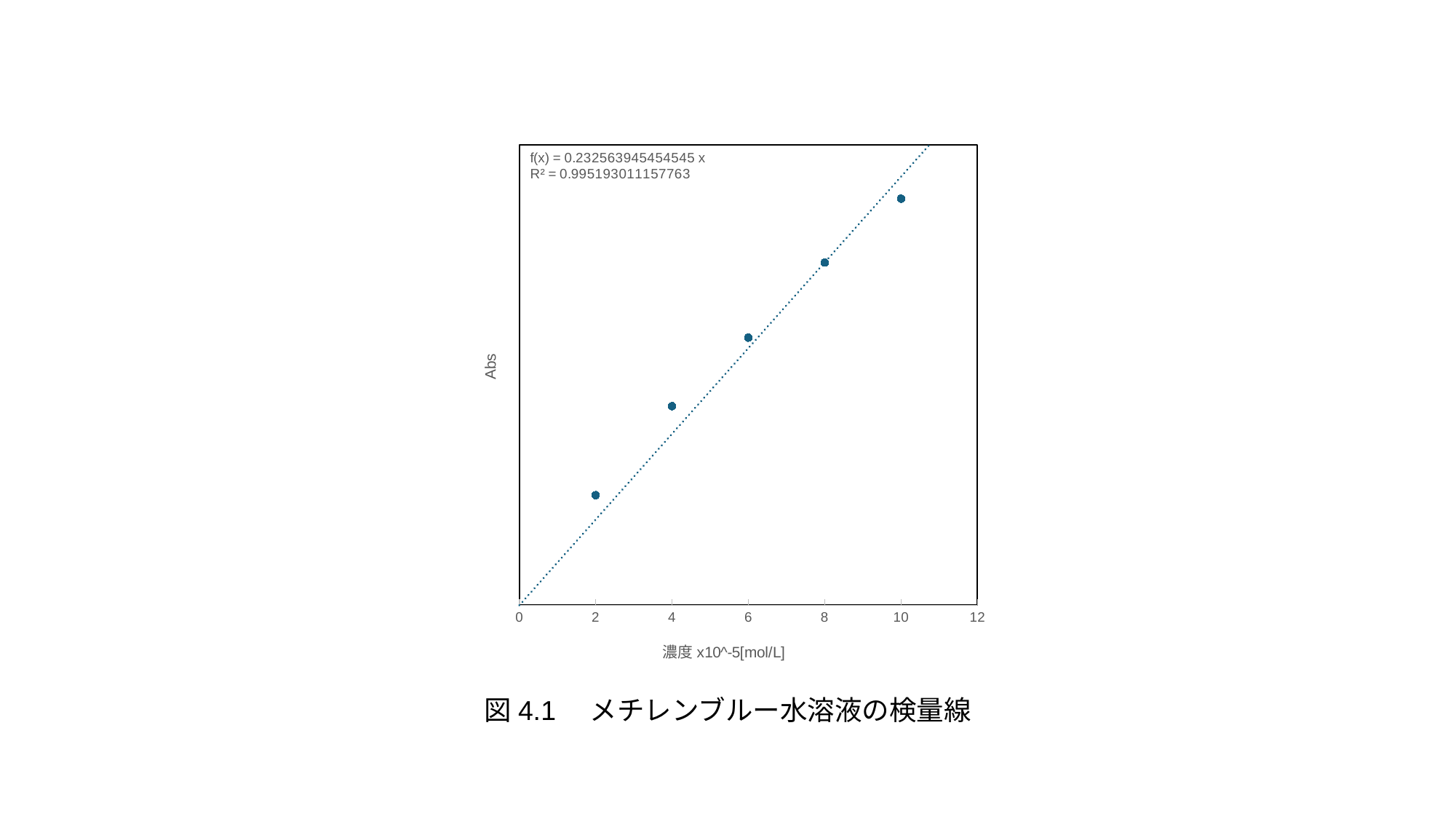

### Chart

| Category | 吸光度 |
|---|---|
図4.1　メチレンブルー水溶液の検量線